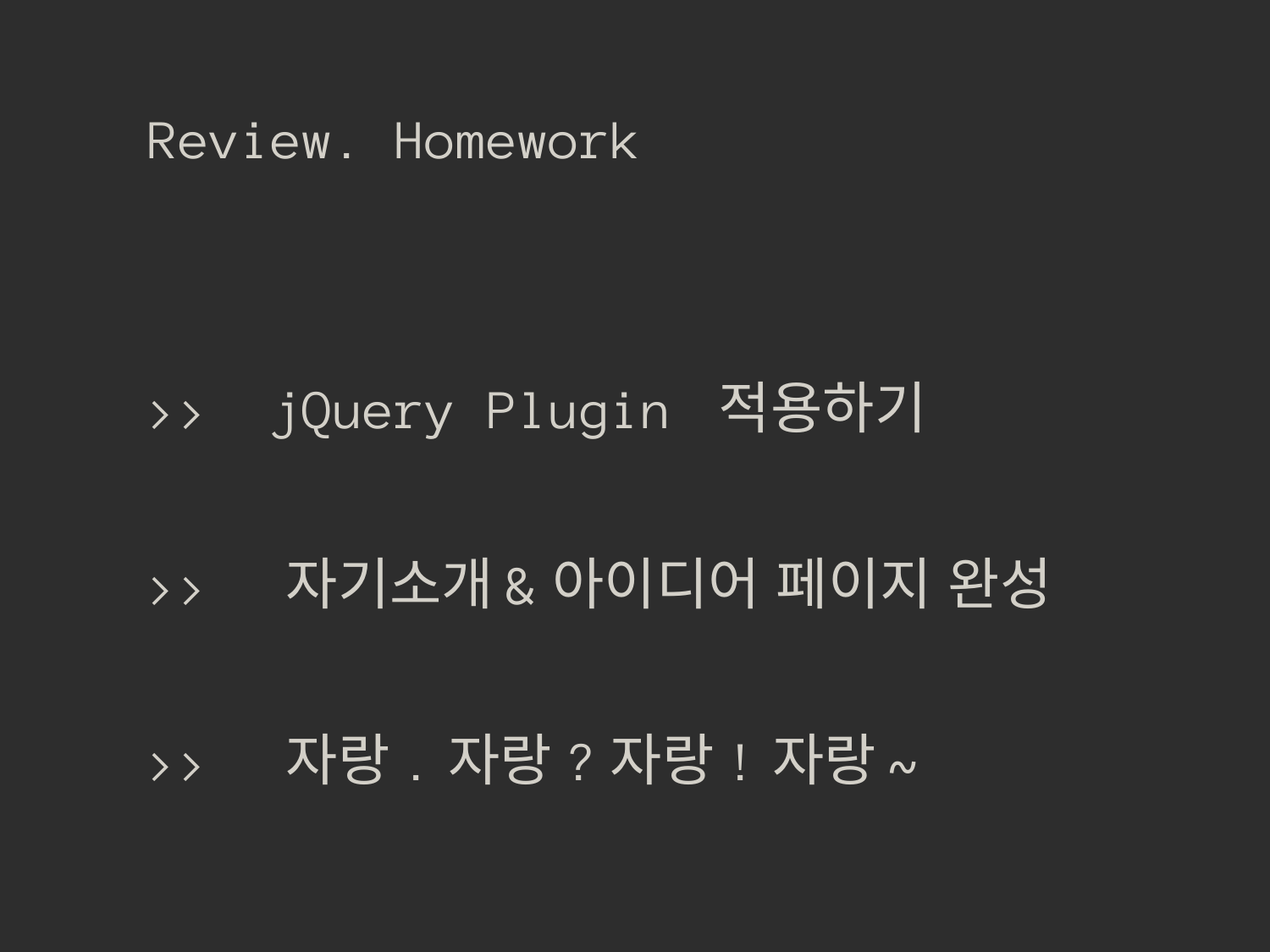

Review. Homework
>>  jQuery Plugin 적용하기

>>  자기소개&아이디어 페이지 완성

>>  자랑.자랑?자랑!자랑~